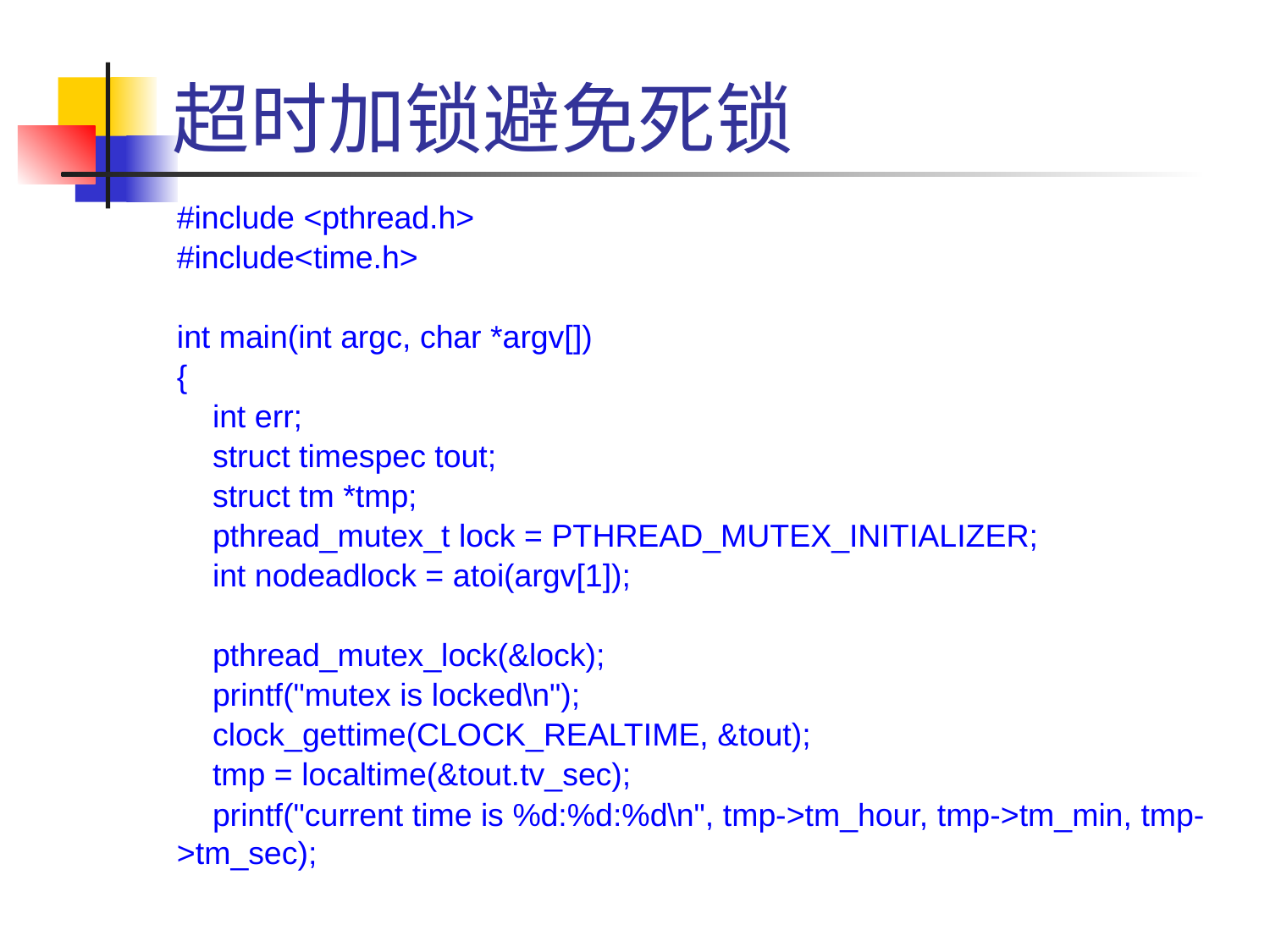

# 超时加锁避免死锁
#include <pthread.h>
#include<time.h>

int main(int argc, char *argv[])
{
    int err;
    struct timespec tout;
    struct tm *tmp;
    pthread_mutex_t lock = PTHREAD_MUTEX_INITIALIZER;
    int nodeadlock = atoi(argv[1]);

    pthread_mutex_lock(&lock);
    printf("mutex is locked\n");
    clock_gettime(CLOCK_REALTIME, &tout);
    tmp = localtime(&tout.tv_sec);
    printf("current time is %d:%d:%d\n", tmp->tm_hour, tmp->tm_min, tmp->tm_sec);